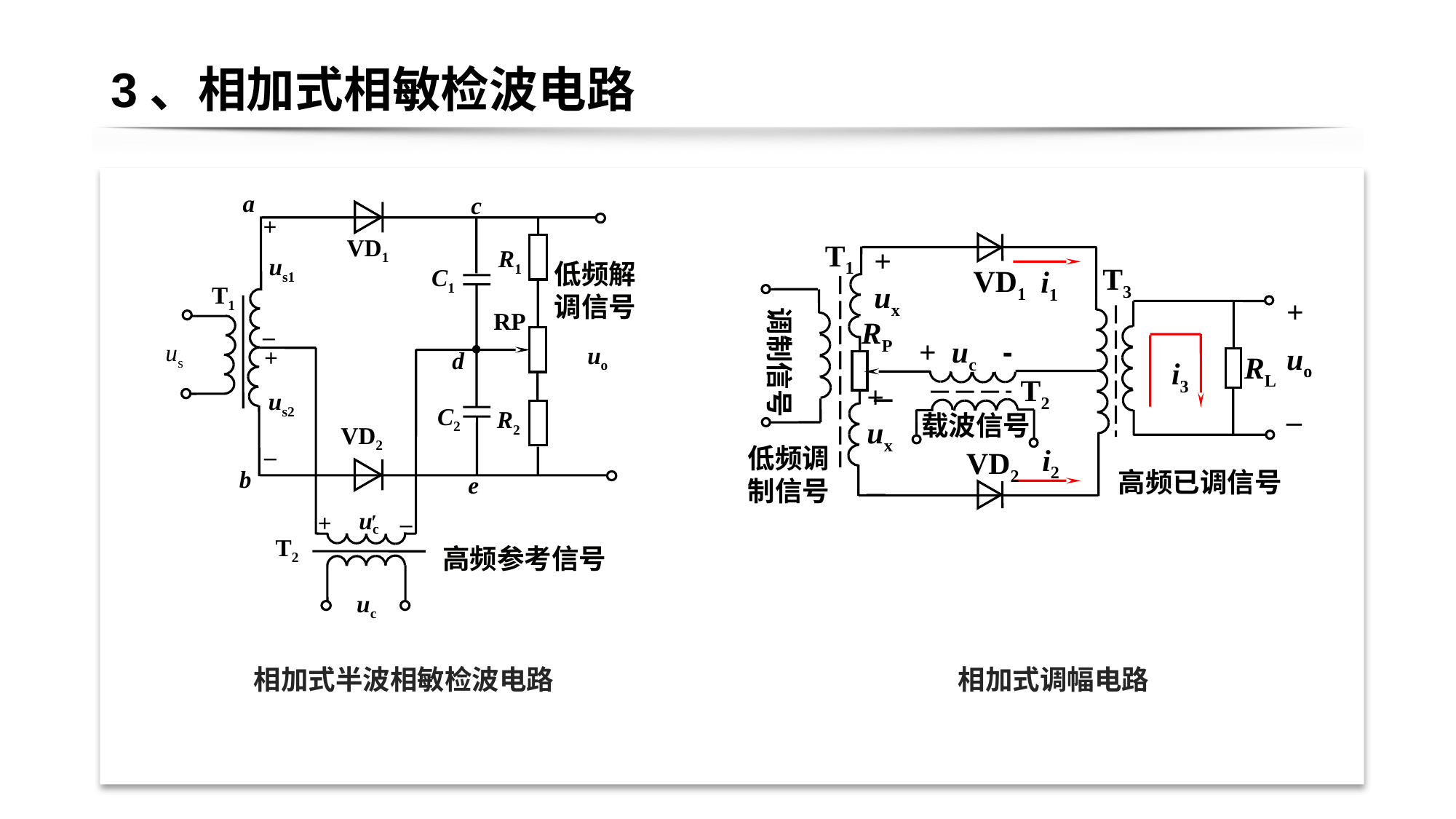

# 3、相加式相敏检波电路
a
c

+

VD1
R1

us1

低频解
调信号
C1
T1

RP

–

us
uo

+
d

us2

C2
R2

VD2

–

b

e

c
u
+
′
–
T2

高频参考信号

uc

相加式半波相敏检波电路
T1

+  ux
_

T3
VD1
i1

+
uo
_

调制信号

RP

+  uc      -

RL

i3

T2

+  ux   _

载波信号

低频调
制信号
i2

VD2

高频已调信号

相加式调幅电路